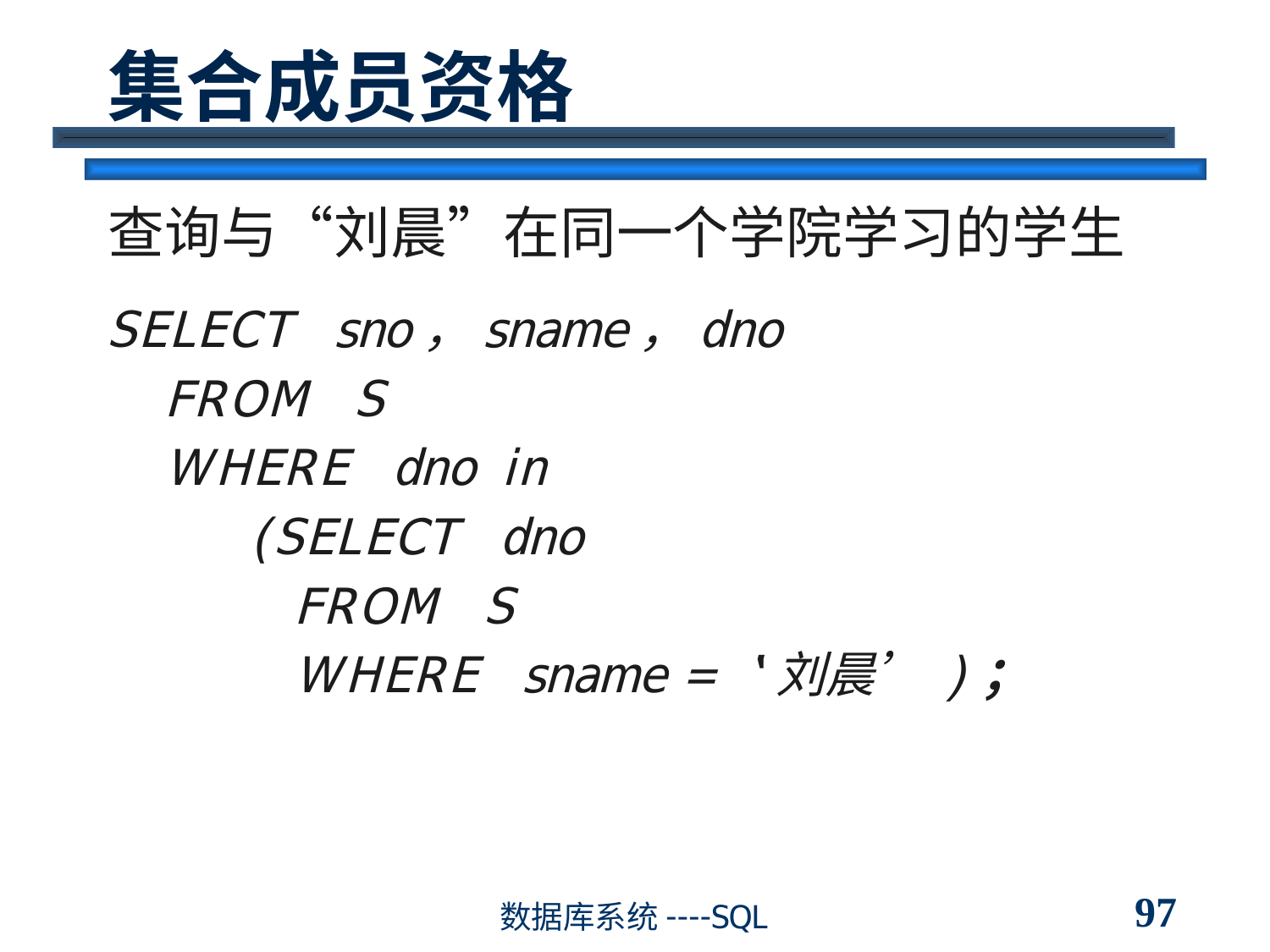

# 集合成员资格
查询与“刘晨”在同一个学院学习的学生
SELECT   sno，sname，dno
    FROM   S
    WHERE   dno  in
          (SELECT   dno
             FROM   S
             WHERE   sname =  ‘刘晨’ )；
97
数据库系统----SQL